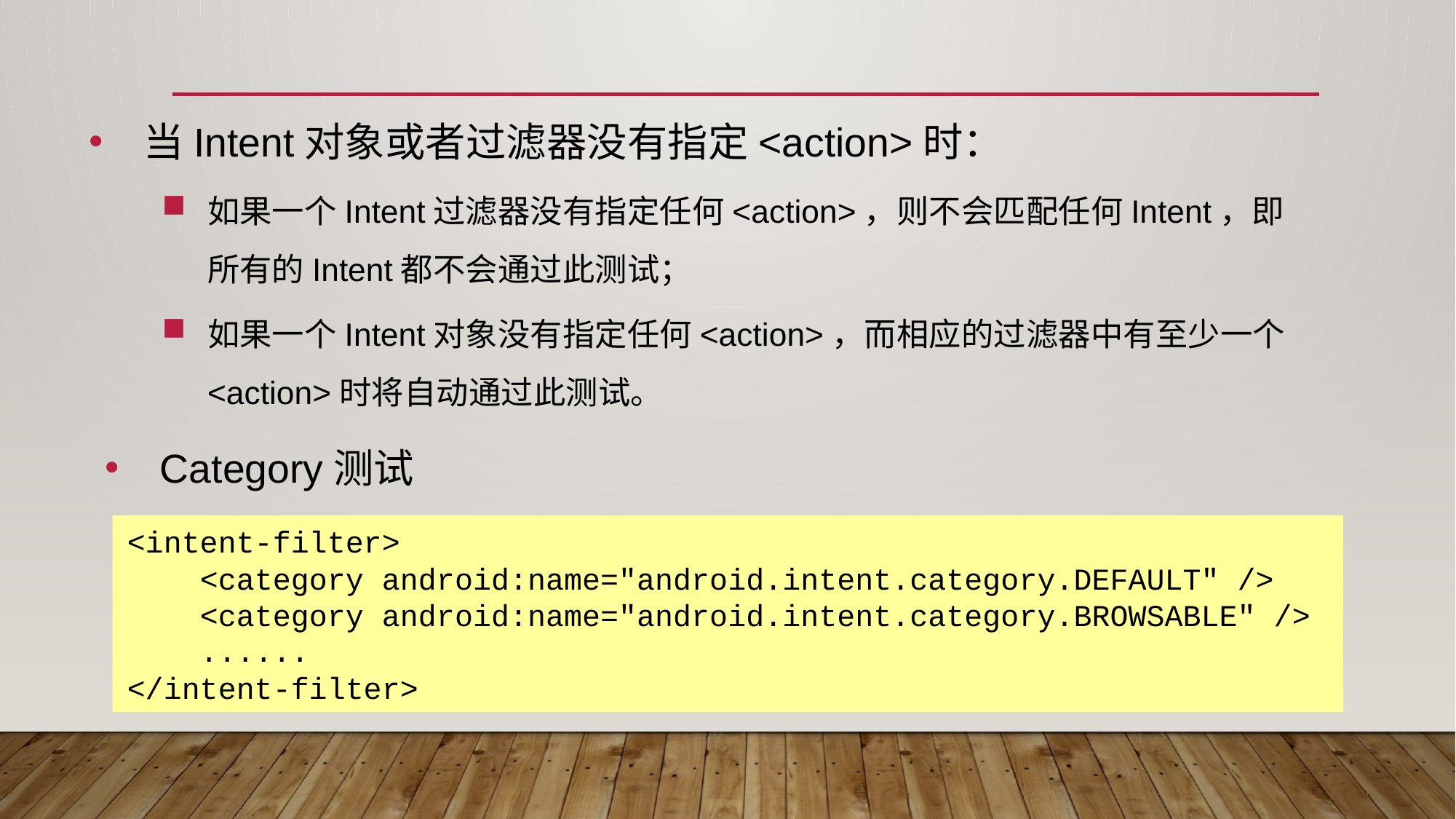

#
当Intent对象或者过滤器没有指定<action>时：
如果一个Intent过滤器没有指定任何<action>，则不会匹配任何Intent，即所有的Intent都不会通过此测试；
如果一个Intent对象没有指定任何<action>，而相应的过滤器中有至少一个<action>时将自动通过此测试。
Category测试
<intent-filter>
    <category android:name="android.intent.category.DEFAULT" />
    <category android:name="android.intent.category.BROWSABLE" />
    ......
</intent-filter>